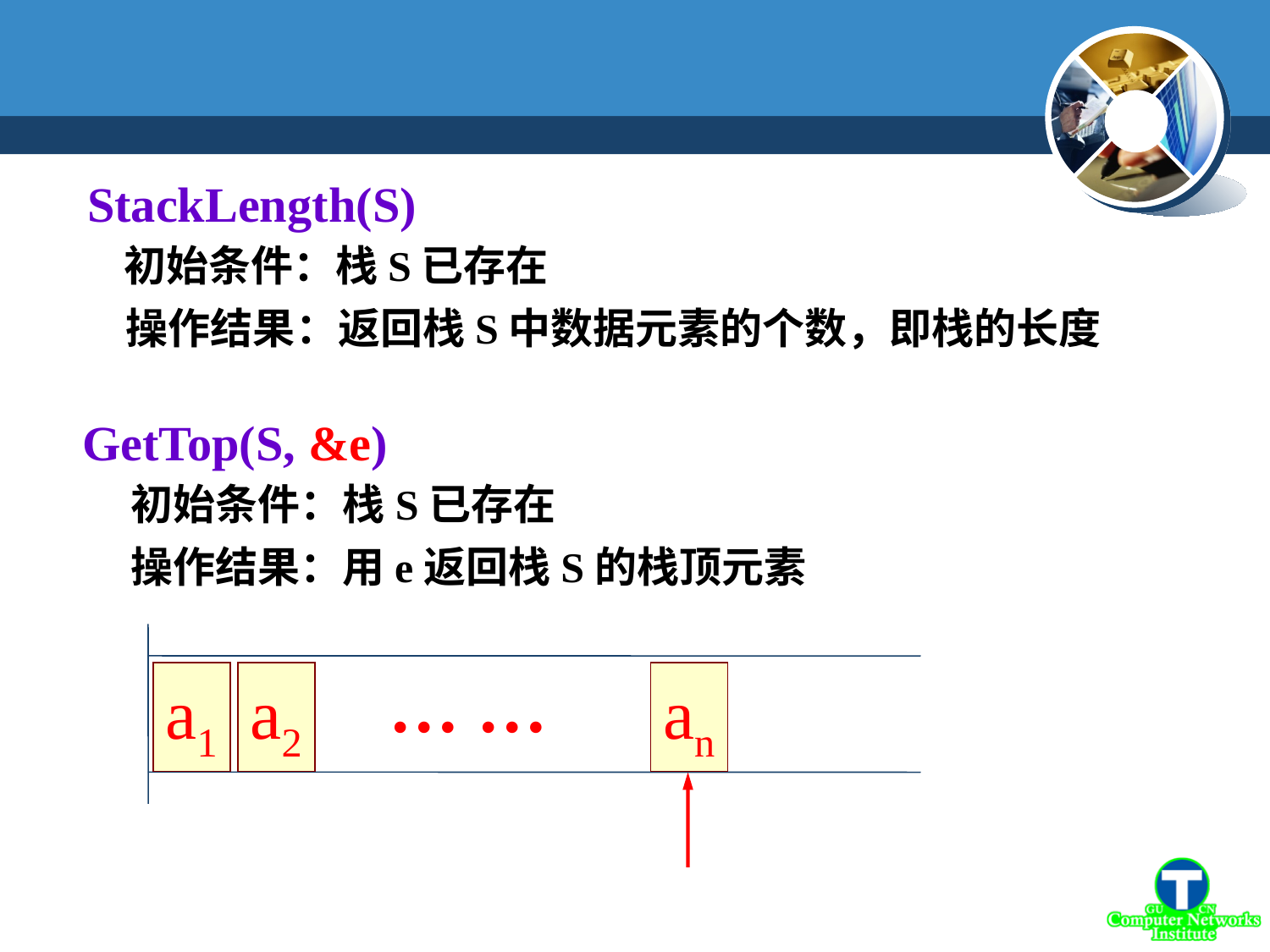

StackLength(S)
  初始条件：栈S已存在
   操作结果：返回栈S中数据元素的个数，即栈的长度
GetTop(S, &e)
   初始条件：栈S已存在
    操作结果：用e返回栈S的栈顶元素

… …

a1
a2
an